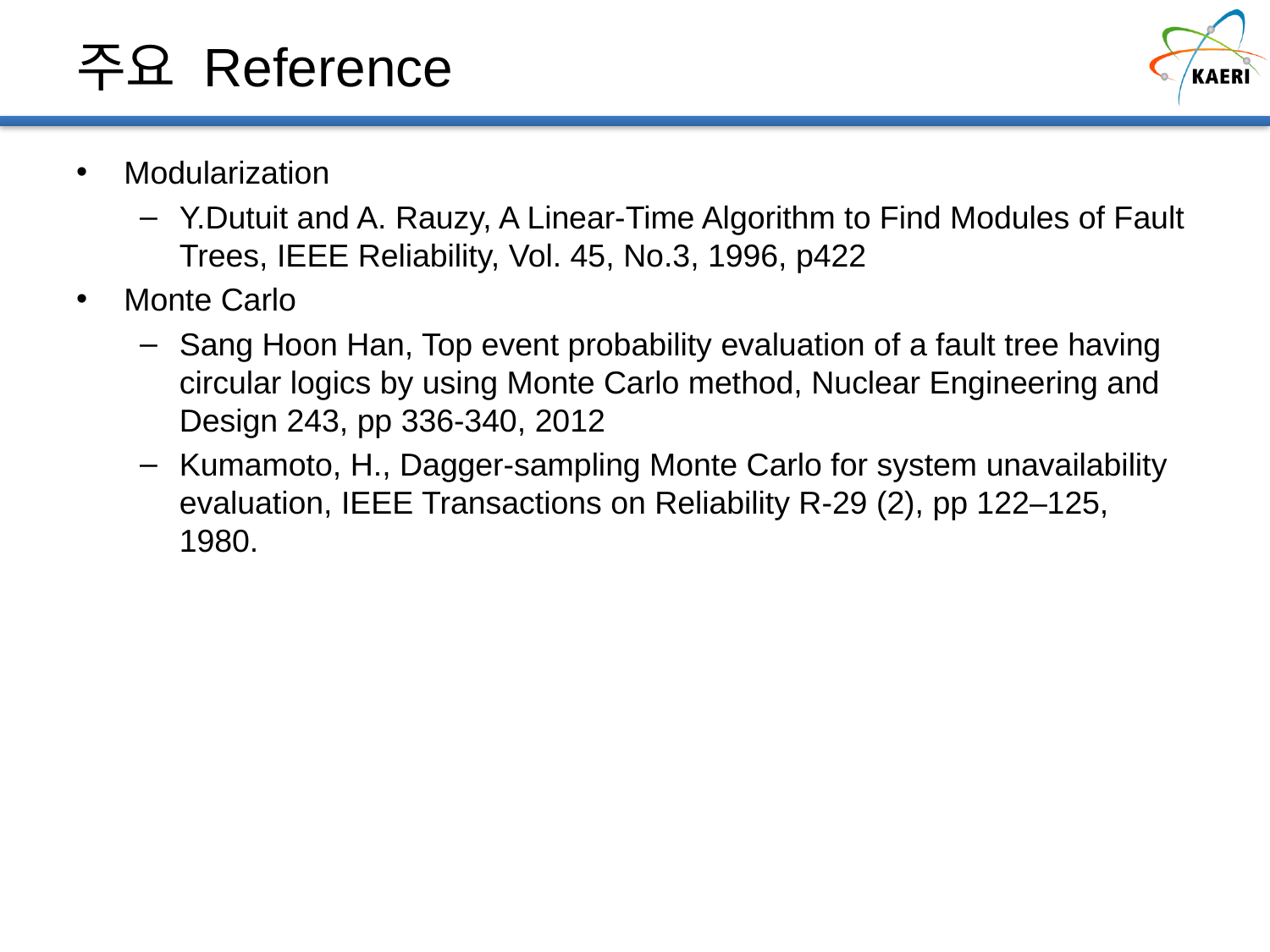

# 주요 Reference
Modularization
Y.Dutuit and A. Rauzy, A Linear-Time Algorithm to Find Modules of Fault Trees, IEEE Reliability, Vol. 45, No.3, 1996, p422
Monte Carlo
Sang Hoon Han, Top event probability evaluation of a fault tree having circular logics by using Monte Carlo method, Nuclear Engineering and Design 243, pp 336-340, 2012
Kumamoto, H., Dagger-sampling Monte Carlo for system unavailability evaluation, IEEE Transactions on Reliability R-29 (2), pp 122–125, 1980.